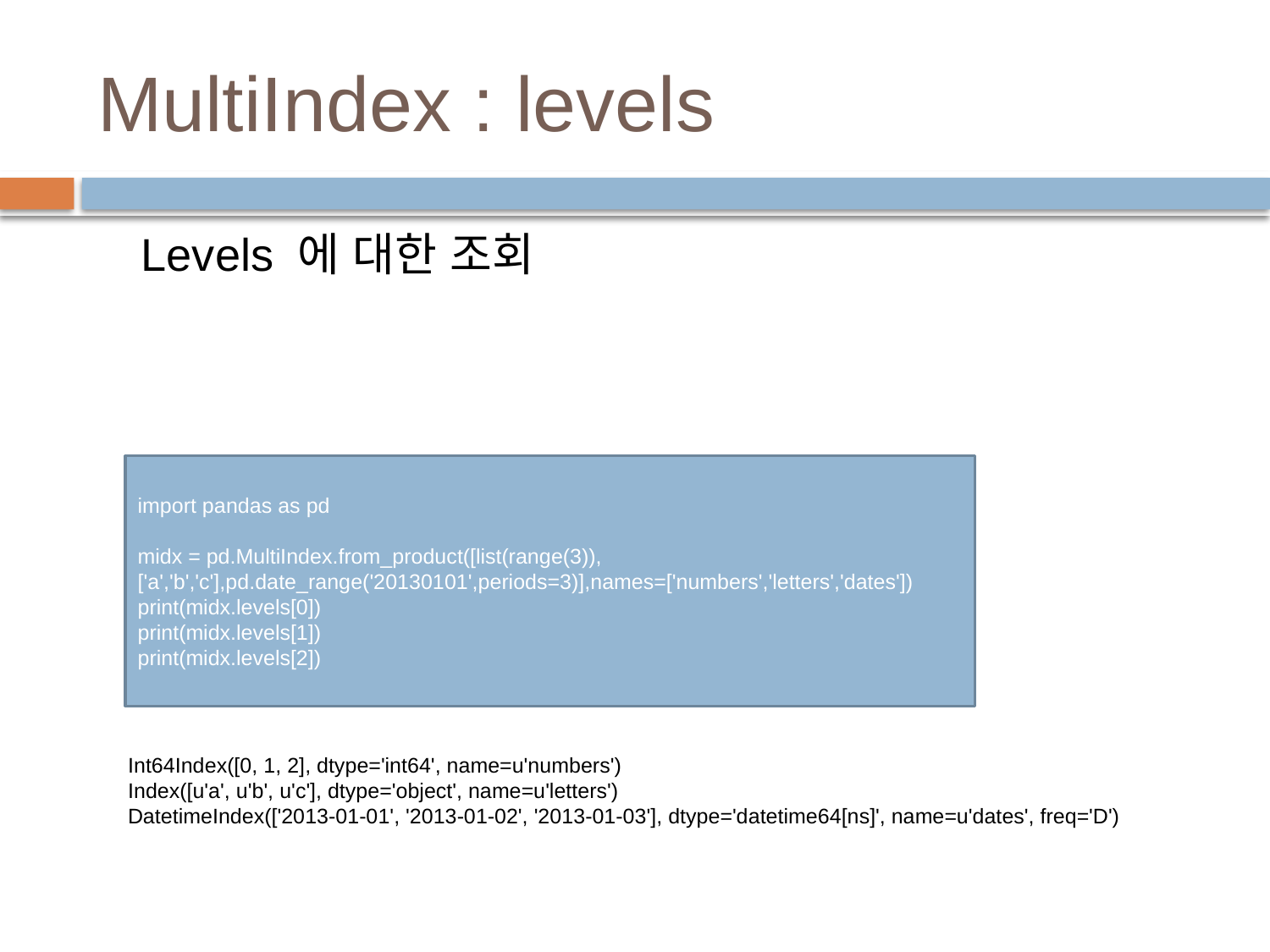

# MultiIndex : levels
Levels 에 대한 조회
import pandas as pd

midx = pd.MultiIndex.from_product([list(range(3)),['a','b','c'],pd.date_range('20130101',periods=3)],names=['numbers','letters','dates'])
print(midx.levels[0])
print(midx.levels[1])
print(midx.levels[2])
Int64Index([0, 1, 2], dtype='int64', name=u'numbers')
Index([u'a', u'b', u'c'], dtype='object', name=u'letters')
DatetimeIndex(['2013-01-01', '2013-01-02', '2013-01-03'], dtype='datetime64[ns]', name=u'dates', freq='D')